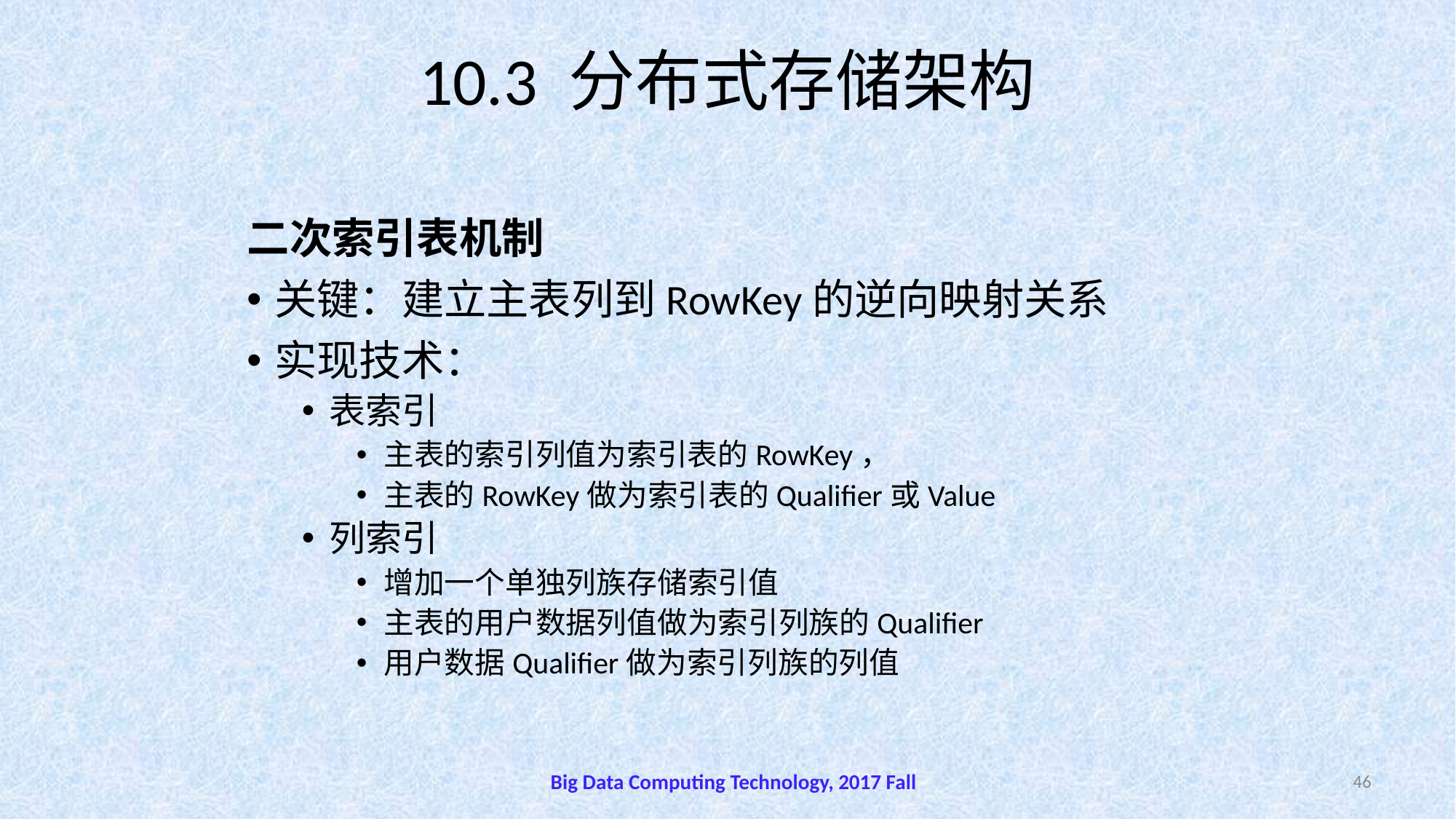

# 10.3 分布式存储架构
二次索引表机制
关键：建立主表列到RowKey的逆向映射关系
实现技术：
表索引
主表的索引列值为索引表的RowKey，
主表的RowKey做为索引表的Qualifier或Value
列索引
增加一个单独列族存储索引值
主表的用户数据列值做为索引列族的Qualifier
用户数据Qualifier做为索引列族的列值
Big Data Computing Technology, 2017 Fall
46